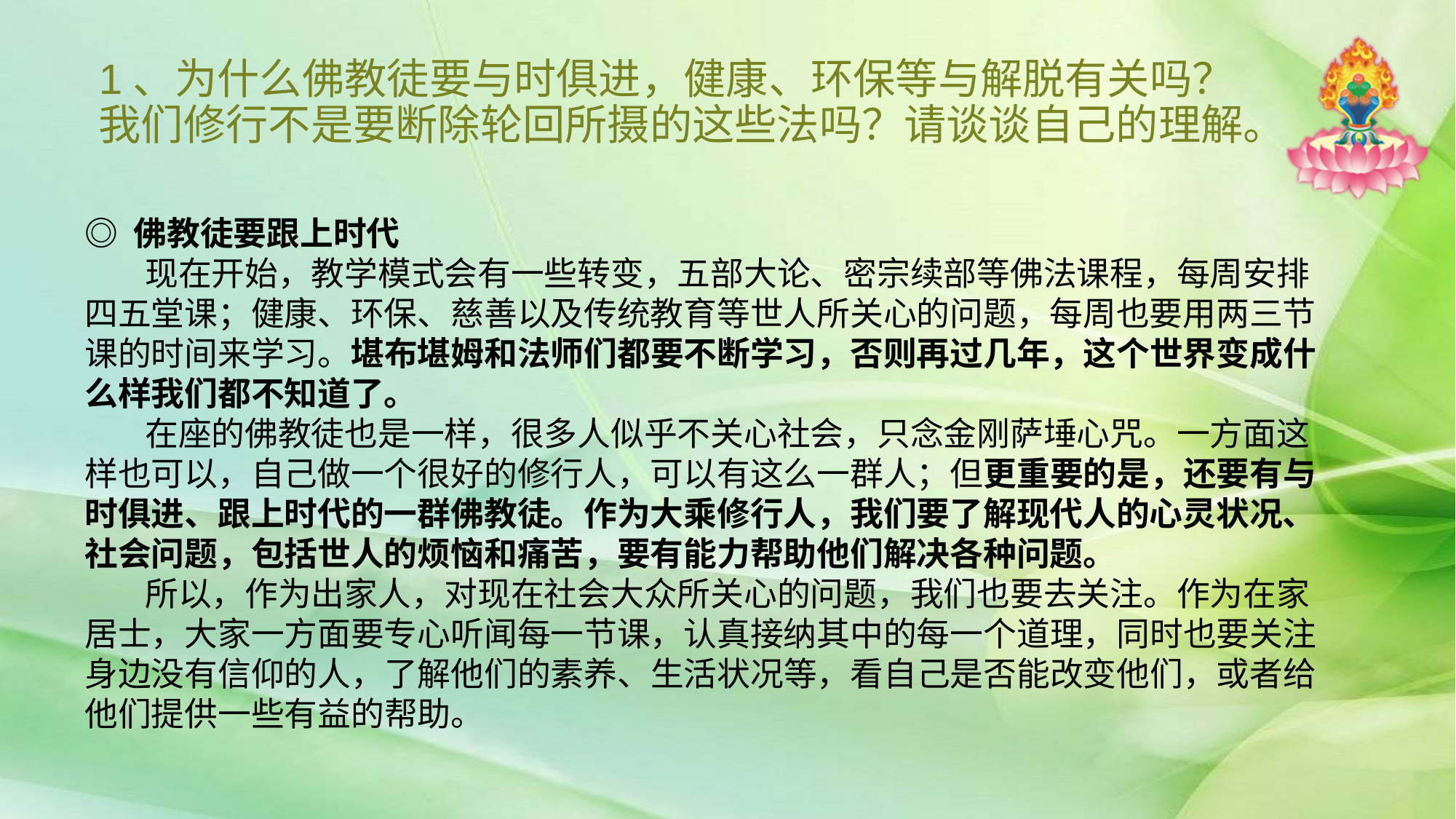

# 1、为什么佛教徒要与时俱进，健康、环保等与解脱有关吗？我们修行不是要断除轮回所摄的这些法吗？请谈谈自己的理解。
◎ 佛教徒要跟上时代
       现在开始，教学模式会有一些转变，五部大论、密宗续部等佛法课程，每周安排四五堂课；健康、环保、慈善以及传统教育等世人所关心的问题，每周也要用两三节课的时间来学习。堪布堪姆和法师们都要不断学习，否则再过几年，这个世界变成什么样我们都不知道了。
       在座的佛教徒也是一样，很多人似乎不关心社会，只念金刚萨埵心咒。一方面这样也可以，自己做一个很好的修行人，可以有这么一群人；但更重要的是，还要有与时俱进、跟上时代的一群佛教徒。作为大乘修行人，我们要了解现代人的心灵状况、社会问题，包括世人的烦恼和痛苦，要有能力帮助他们解决各种问题。
       所以，作为出家人，对现在社会大众所关心的问题，我们也要去关注。作为在家居士，大家一方面要专心听闻每一节课，认真接纳其中的每一个道理，同时也要关注身边没有信仰的人，了解他们的素养、生活状况等，看自己是否能改变他们，或者给他们提供一些有益的帮助。